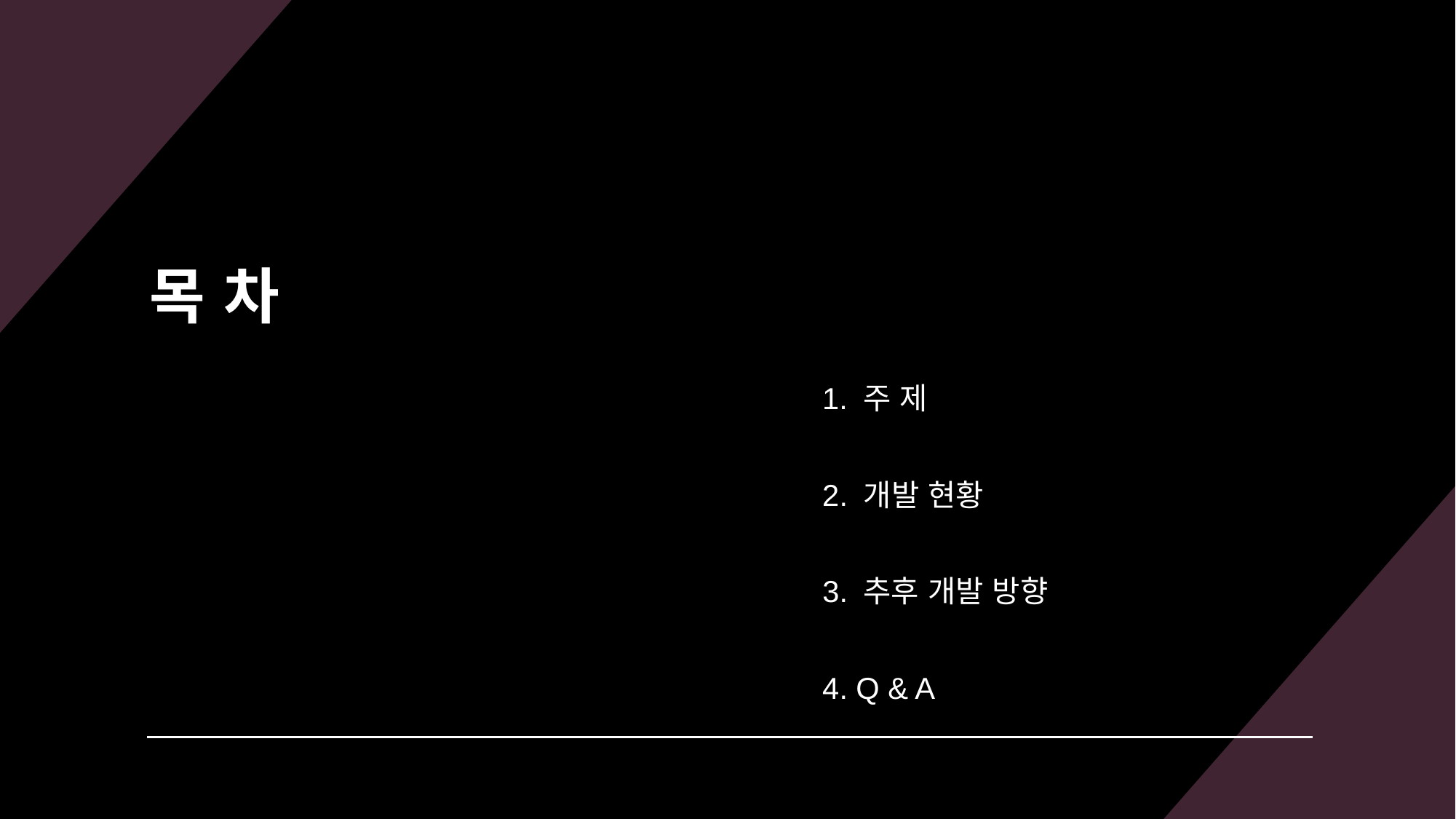

목 차
주 제
2. 개발 현황
3. 추후 개발 방향
4. Q & A